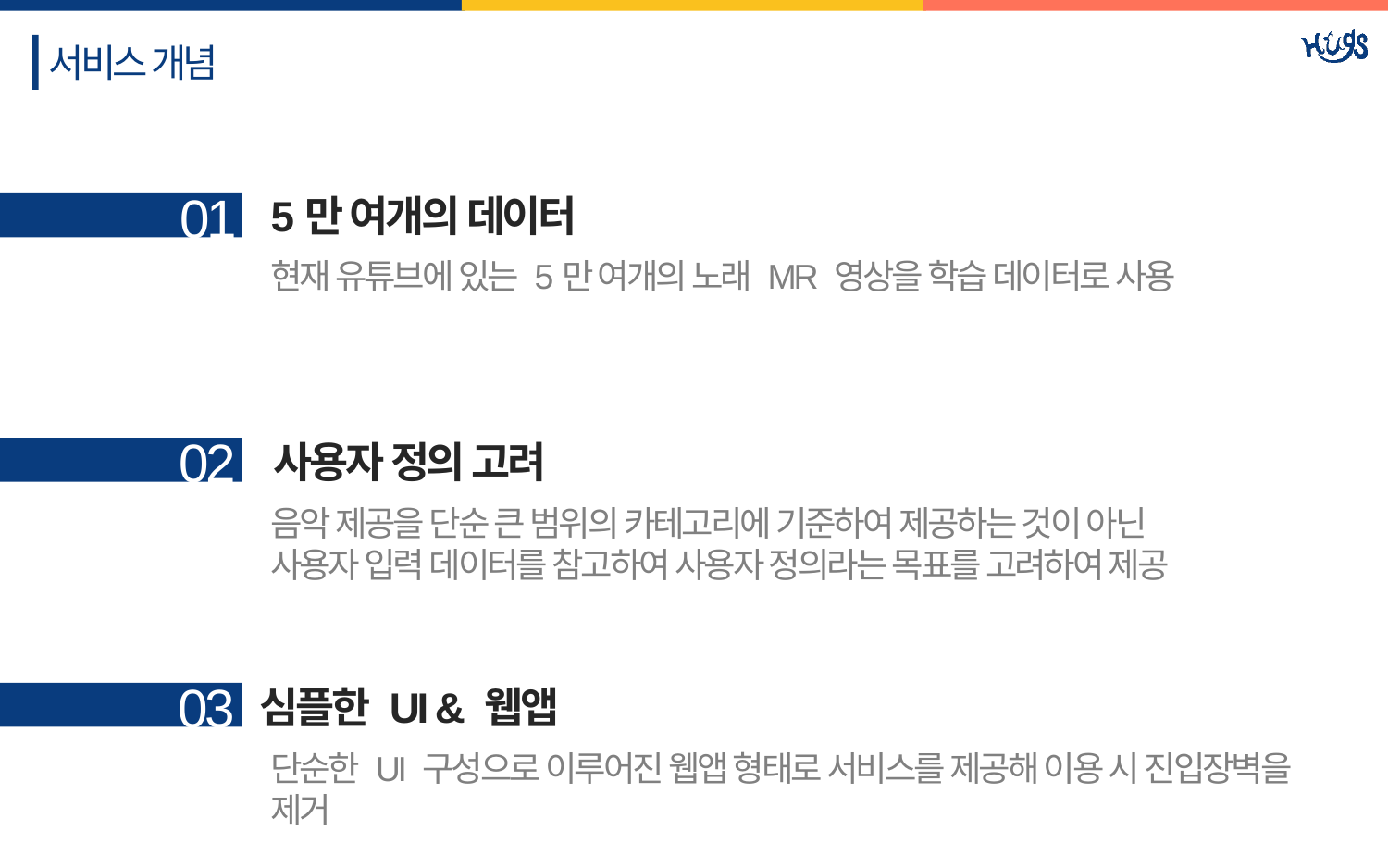

서비스 개념

01

5만 여개의 데이터
현재 유튜브에 있는 5만 여개의 노래 MR 영상을 학습 데이터로 사용
02

사용자 정의 고려
음악 제공을 단순 큰 범위의 카테고리에 기준하여 제공하는 것이 아닌
사용자 입력 데이터를 참고하여 사용자 정의라는 목표를 고려하여 제공
03

심플한 UI & 웹앱
단순한 UI 구성으로 이루어진 웹앱 형태로 서비스를 제공해 이용 시 진입장벽을 제거